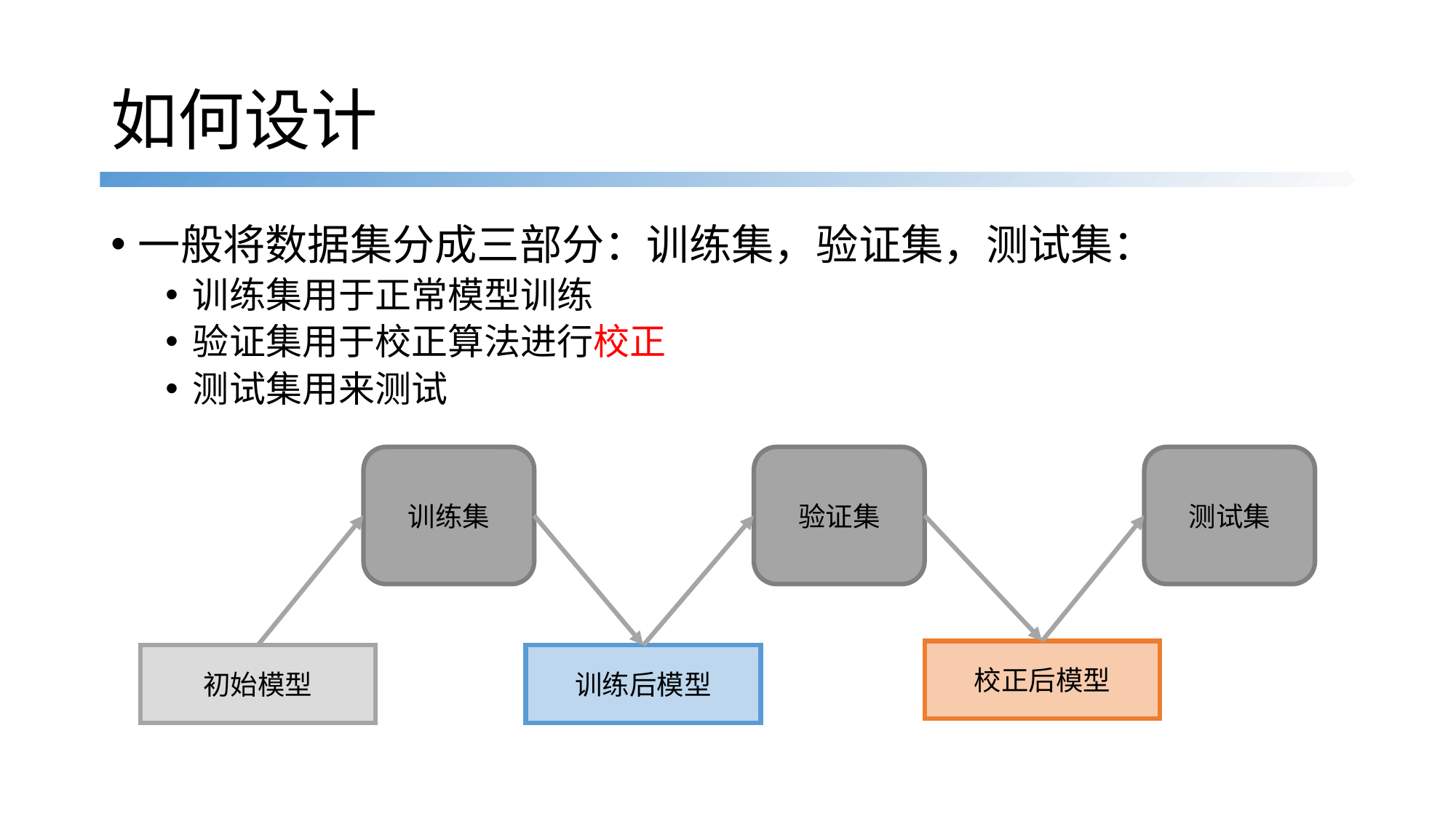

# 如何设计

一般将数据集分成三部分：训练集，验证集，测试集：
训练集用于正常模型训练
验证集用于校正算法进行校正
测试集用来测试
训练集
测试集
验证集
校正后模型
初始模型
训练后模型